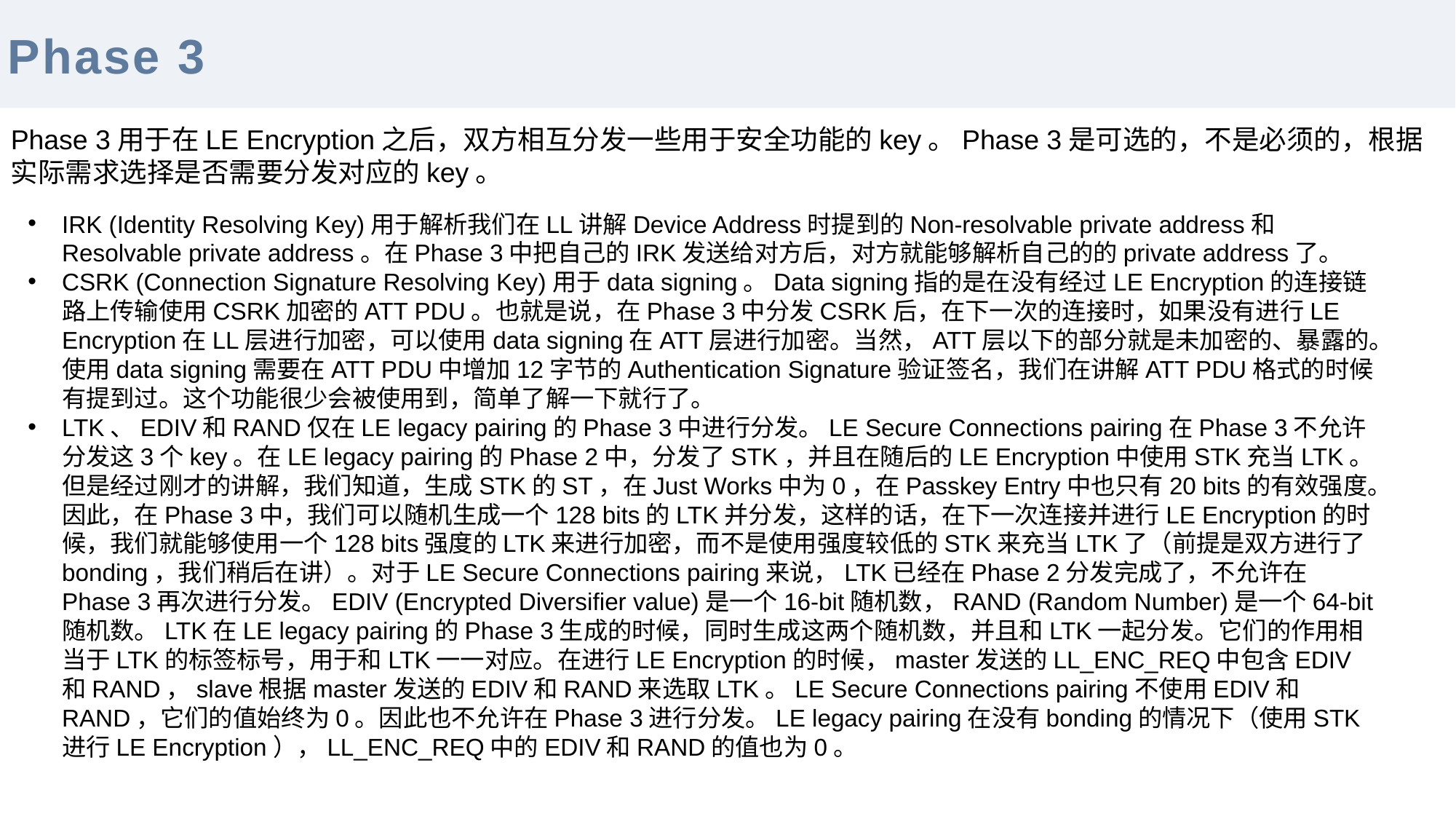

Phase 3
Phase 3用于在LE Encryption之后，双方相互分发一些用于安全功能的key。Phase 3是可选的，不是必须的，根据实际需求选择是否需要分发对应的key。
IRK (Identity Resolving Key)用于解析我们在LL讲解Device Address时提到的Non-resolvable private address和Resolvable private address。在Phase 3中把自己的IRK发送给对方后，对方就能够解析自己的的private address了。
CSRK (Connection Signature Resolving Key)用于data signing。Data signing指的是在没有经过LE Encryption的连接链路上传输使用CSRK加密的ATT PDU。也就是说，在Phase 3中分发CSRK后，在下一次的连接时，如果没有进行LE Encryption在LL层进行加密，可以使用data signing在ATT层进行加密。当然，ATT层以下的部分就是未加密的、暴露的。使用data signing需要在ATT PDU中增加12字节的Authentication Signature验证签名，我们在讲解ATT PDU格式的时候有提到过。这个功能很少会被使用到，简单了解一下就行了。
LTK、EDIV和RAND仅在LE legacy pairing的Phase 3中进行分发。LE Secure Connections pairing在Phase 3不允许分发这3个key。在LE legacy pairing的Phase 2中，分发了STK，并且在随后的LE Encryption中使用STK充当LTK。但是经过刚才的讲解，我们知道，生成STK的ST，在Just Works中为0，在Passkey Entry中也只有20 bits的有效强度。因此，在Phase 3中，我们可以随机生成一个128 bits的LTK并分发，这样的话，在下一次连接并进行LE Encryption的时候，我们就能够使用一个128 bits强度的LTK来进行加密，而不是使用强度较低的STK来充当LTK了（前提是双方进行了bonding，我们稍后在讲）。对于LE Secure Connections pairing来说，LTK已经在Phase 2分发完成了，不允许在Phase 3再次进行分发。EDIV (Encrypted Diversifier value)是一个16-bit随机数，RAND (Random Number)是一个64-bit随机数。LTK在LE legacy pairing的Phase 3生成的时候，同时生成这两个随机数，并且和LTK一起分发。它们的作用相当于LTK的标签标号，用于和LTK一一对应。在进行LE Encryption的时候，master发送的LL_ENC_REQ中包含EDIV和RAND，slave根据master发送的EDIV和RAND来选取LTK。LE Secure Connections pairing不使用EDIV和RAND，它们的值始终为0。因此也不允许在Phase 3进行分发。LE legacy pairing在没有bonding的情况下（使用STK进行LE Encryption），LL_ENC_REQ中的EDIV和RAND的值也为0。